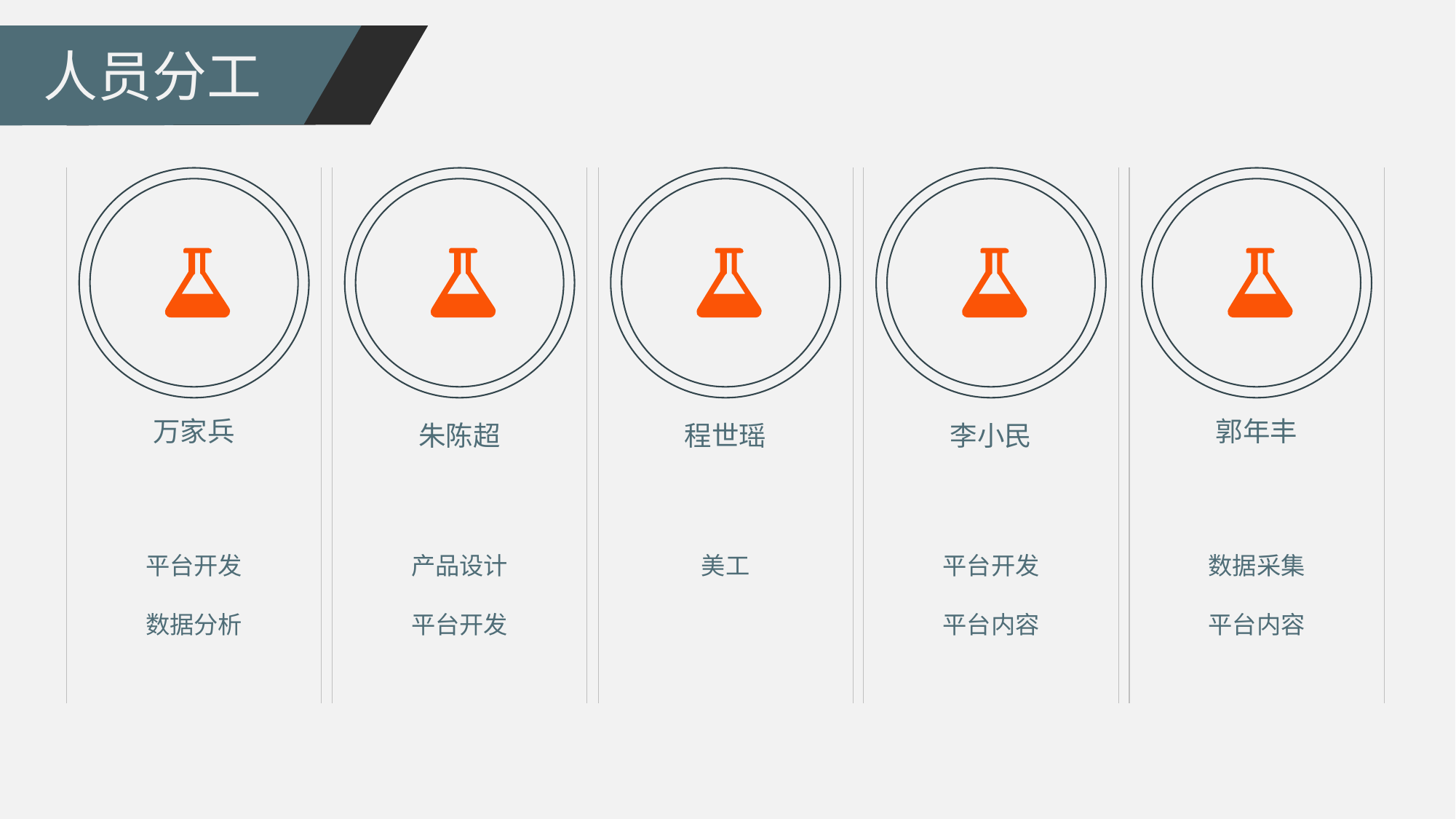

人员分工

万家兵
郭年丰
朱陈超
程世瑶
李小民
平台开发

数据分析
产品设计

平台开发
美工
平台开发

平台内容
数据采集

平台内容